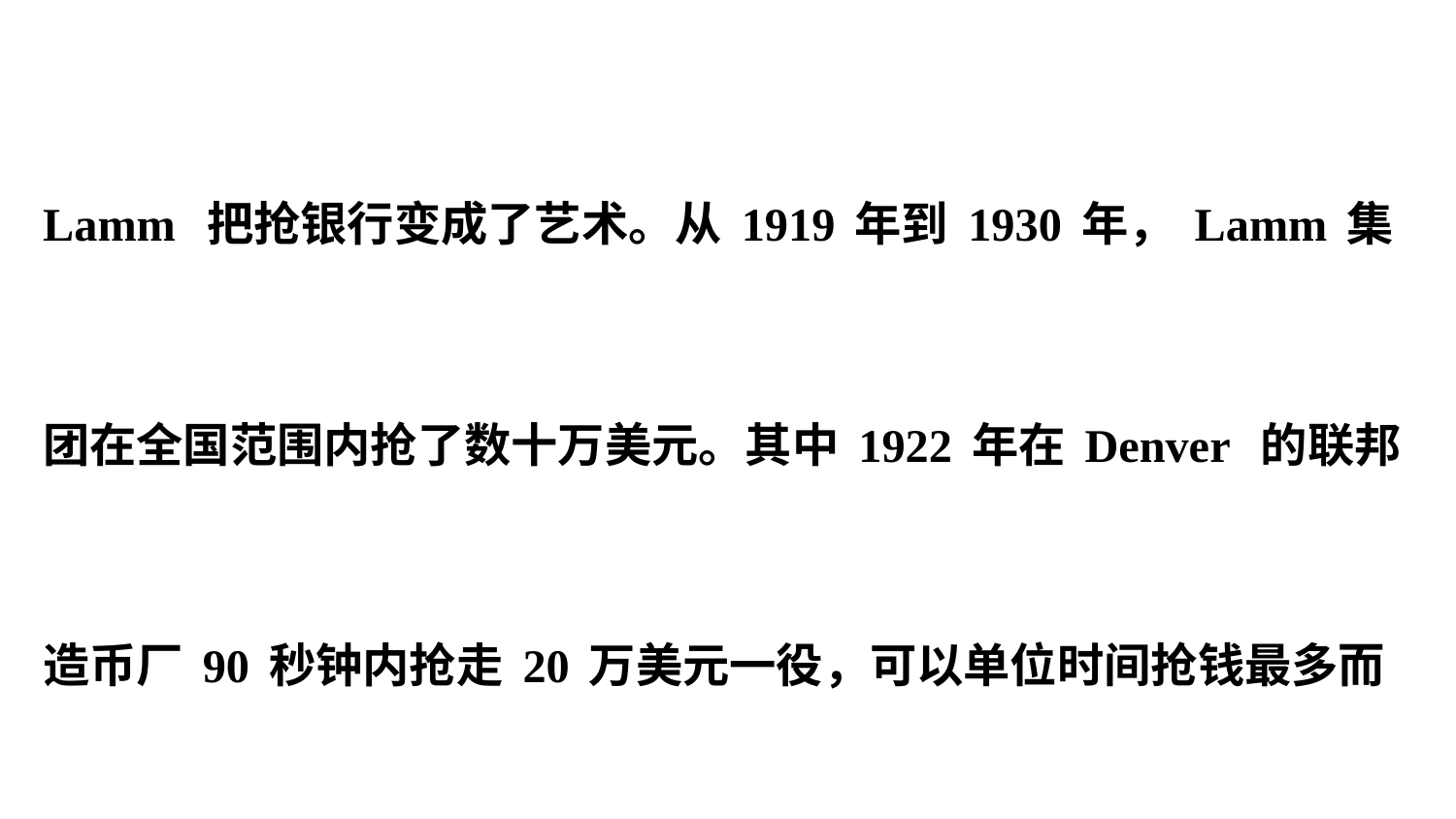

Lamm 把抢银行变成了艺术。从1919年到1930年，Lamm集团在全国范围内抢了数十万美元。其中1922年在Denver 的联邦造币厂90秒钟内抢走20万美元一役，可以单位时间抢钱最多而载入史册。这是一套极其成功的犯罪系统，一直到今天还活跃在抢银行的第一线。